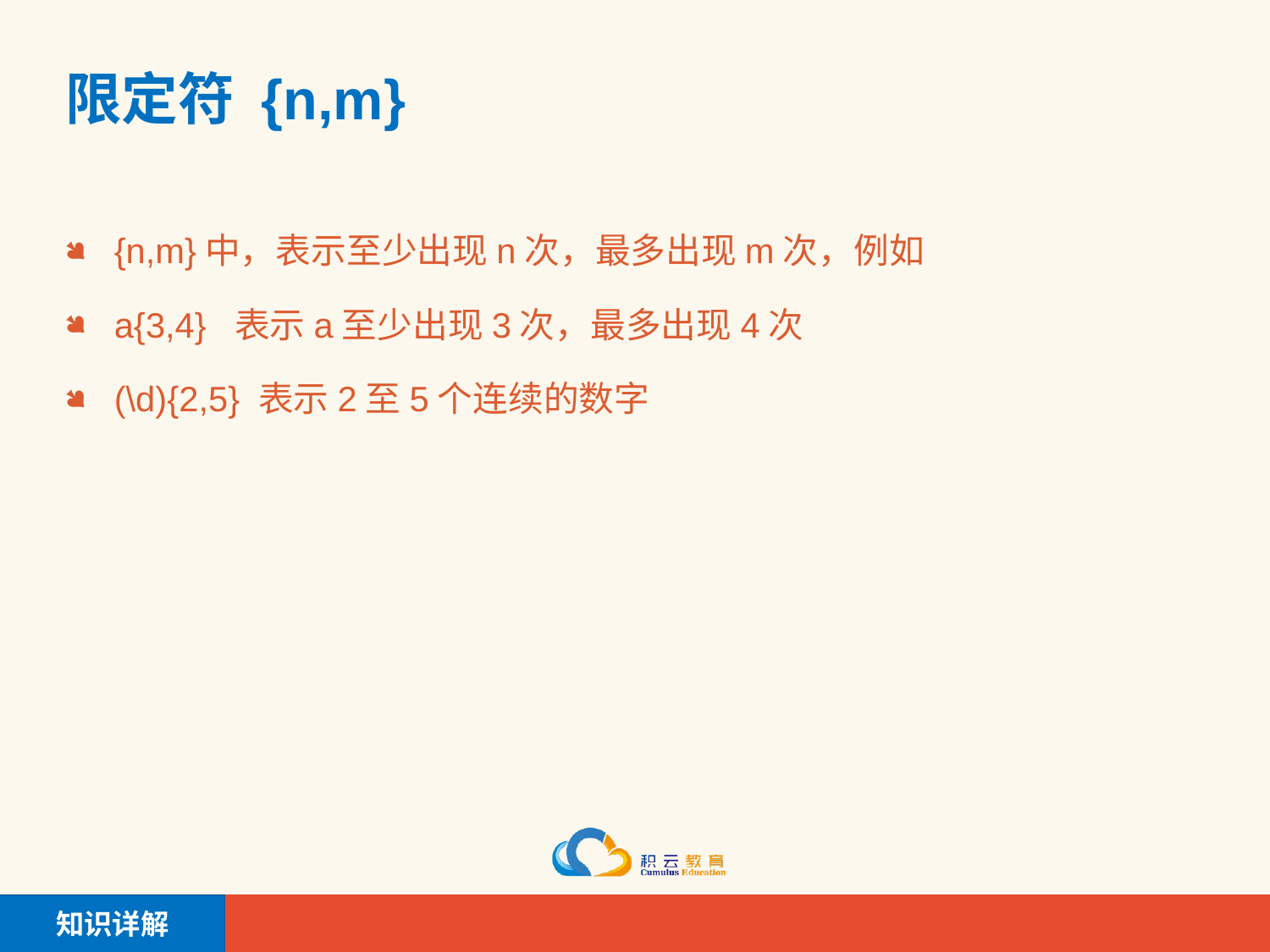

# 限定符 {n,m}
{n,m}中，表示至少出现n次，最多出现m次，例如
a{3,4}  表示a至少出现3次，最多出现4次
(\d){2,5} 表示2至5个连续的数字